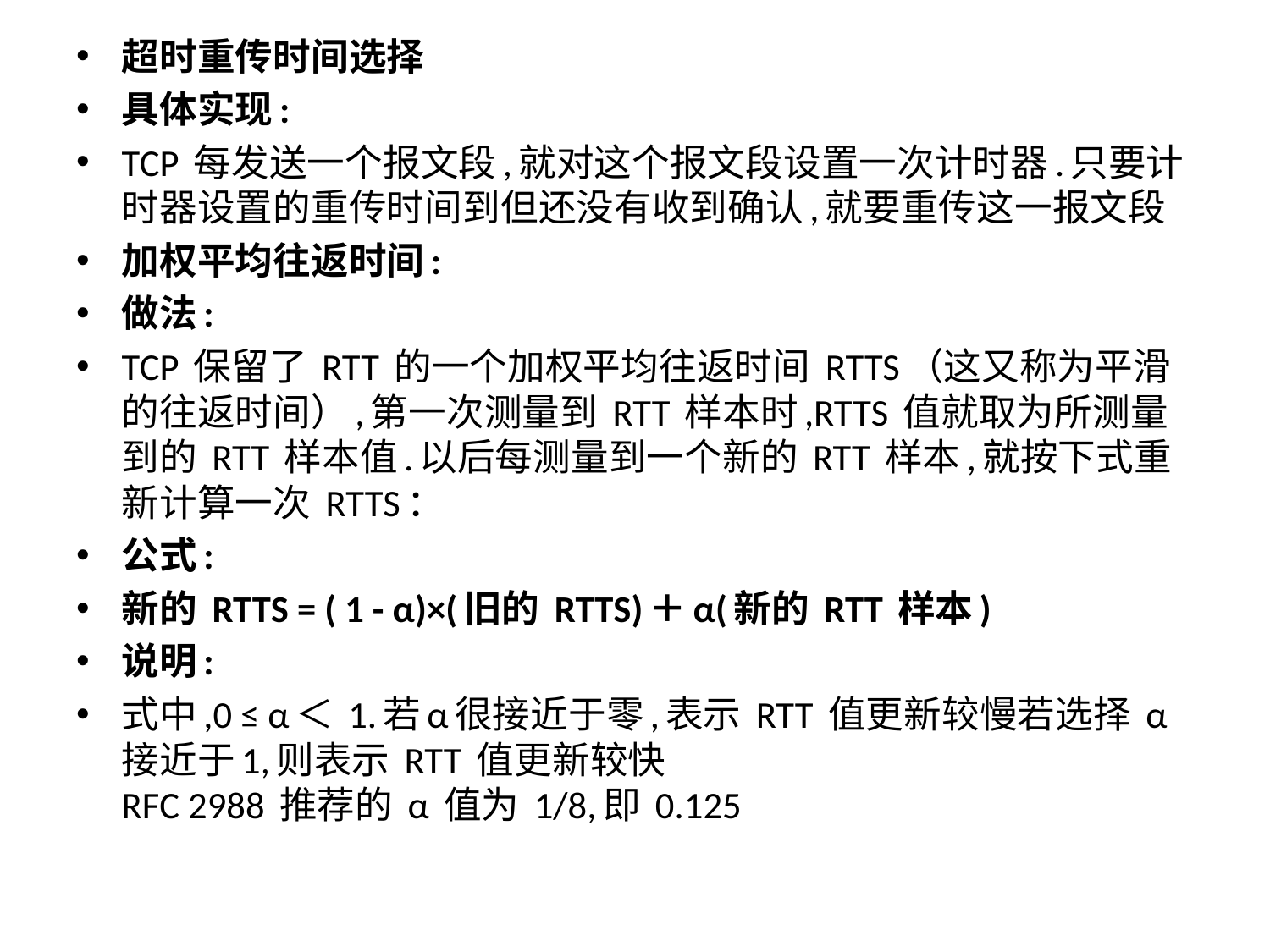

超时重传时间选择
具体实现:
TCP 每发送一个报文段,就对这个报文段设置一次计时器.只要计时器设置的重传时间到但还没有收到确认,就要重传这一报文段
加权平均往返时间:
做法:
TCP 保留了 RTT 的一个加权平均往返时间 RTTS（这又称为平滑的往返时间）,第一次测量到 RTT 样本时,RTTS 值就取为所测量到的 RTT 样本值.以后每测量到一个新的 RTT 样本,就按下式重新计算一次 RTTS：
公式:
新的 RTTS = ( 1 - α)×(旧的 RTTS)＋α(新的 RTT 样本)
说明:
式中,0 ≤ α＜ 1.若α很接近于零,表示 RTT 值更新较慢若选择 α 接近于1,则表示 RTT 值更新较快
RFC 2988 推荐的 α 值为 1/8,即 0.125